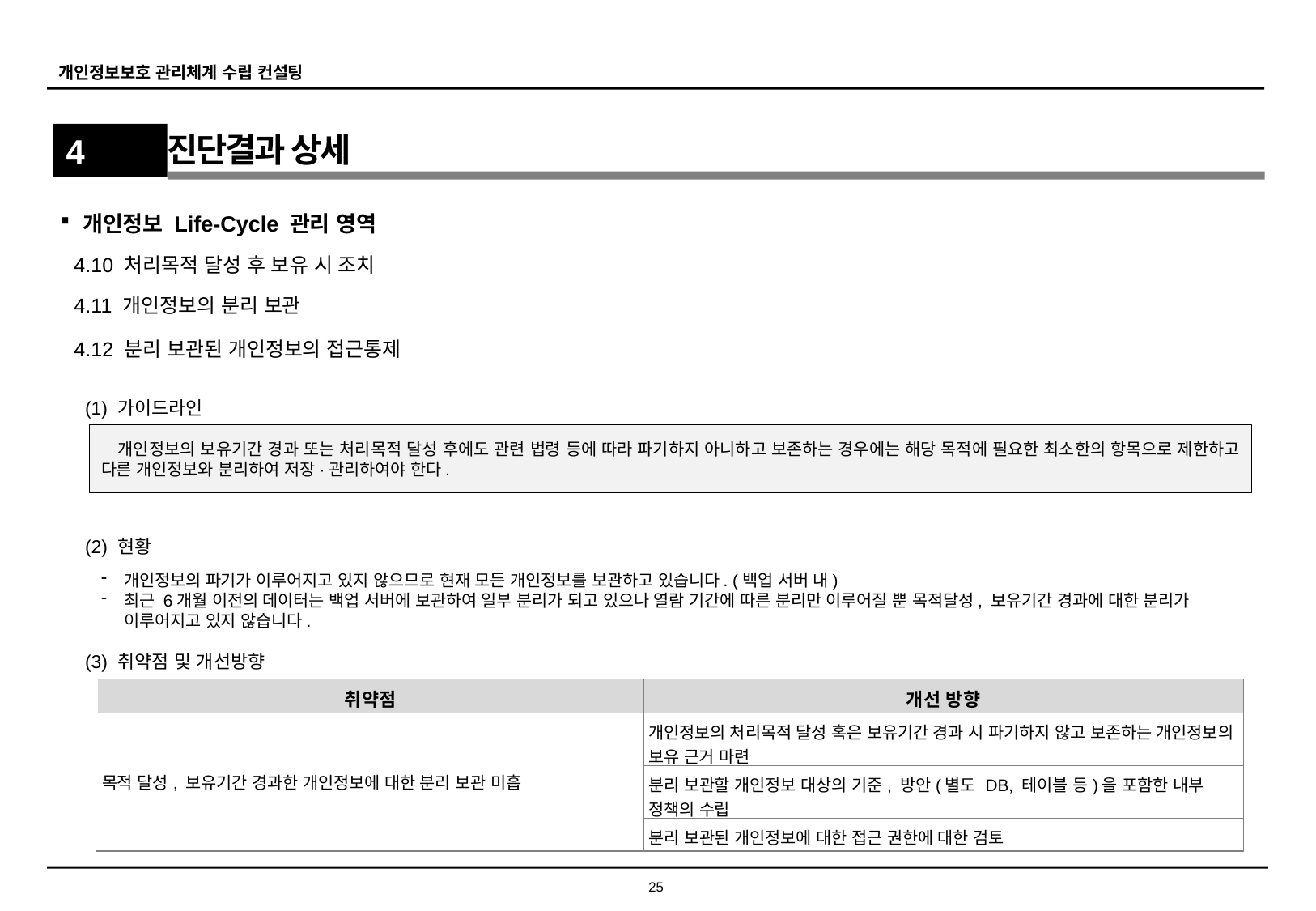

4
진단결과 상세

개인정보 Life-Cycle 관리 영역
4.10 처리목적 달성 후 보유 시 조치
4.11 개인정보의 분리 보관
4.12 분리 보관된 개인정보의 접근통제
(1) 가이드라인
개인정보의 보유기간 경과 또는 처리목적 달성 후에도 관련 법령 등에 따라 파기하지 아니하고 보존하는 경우에는 해당 목적에 필요한 최소한의 항목으로 제한하고 다른 개인정보와 분리하여 저장 ∙ 관리하여야 한다.
(2) 현황
개인정보의 파기가 이루어지고 있지 않으므로 현재 모든 개인정보를 보관하고 있습니다. (백업 서버 내)
최근 6개월 이전의 데이터는 백업 서버에 보관하여 일부 분리가 되고 있으나 열람 기간에 따른 분리만 이루어질 뿐 목적달성, 보유기간 경과에 대한 분리가 이루어지고 있지 않습니다.
(3) 취약점 및 개선방향
| 취약점 | 개선 방향 |
| --- | --- |
| 목적 달성, 보유기간 경과한 개인정보에 대한 분리 보관 미흡 | 개인정보의 처리목적 달성 혹은 보유기간 경과 시 파기하지 않고 보존하는 개인정보의 보유 근거 마련 |
|  | 분리 보관할 개인정보 대상의 기준, 방안(별도 DB, 테이블 등)을 포함한 내부 정책의 수립 |
|  | 분리 보관된 개인정보에 대한 접근 권한에 대한 검토 |